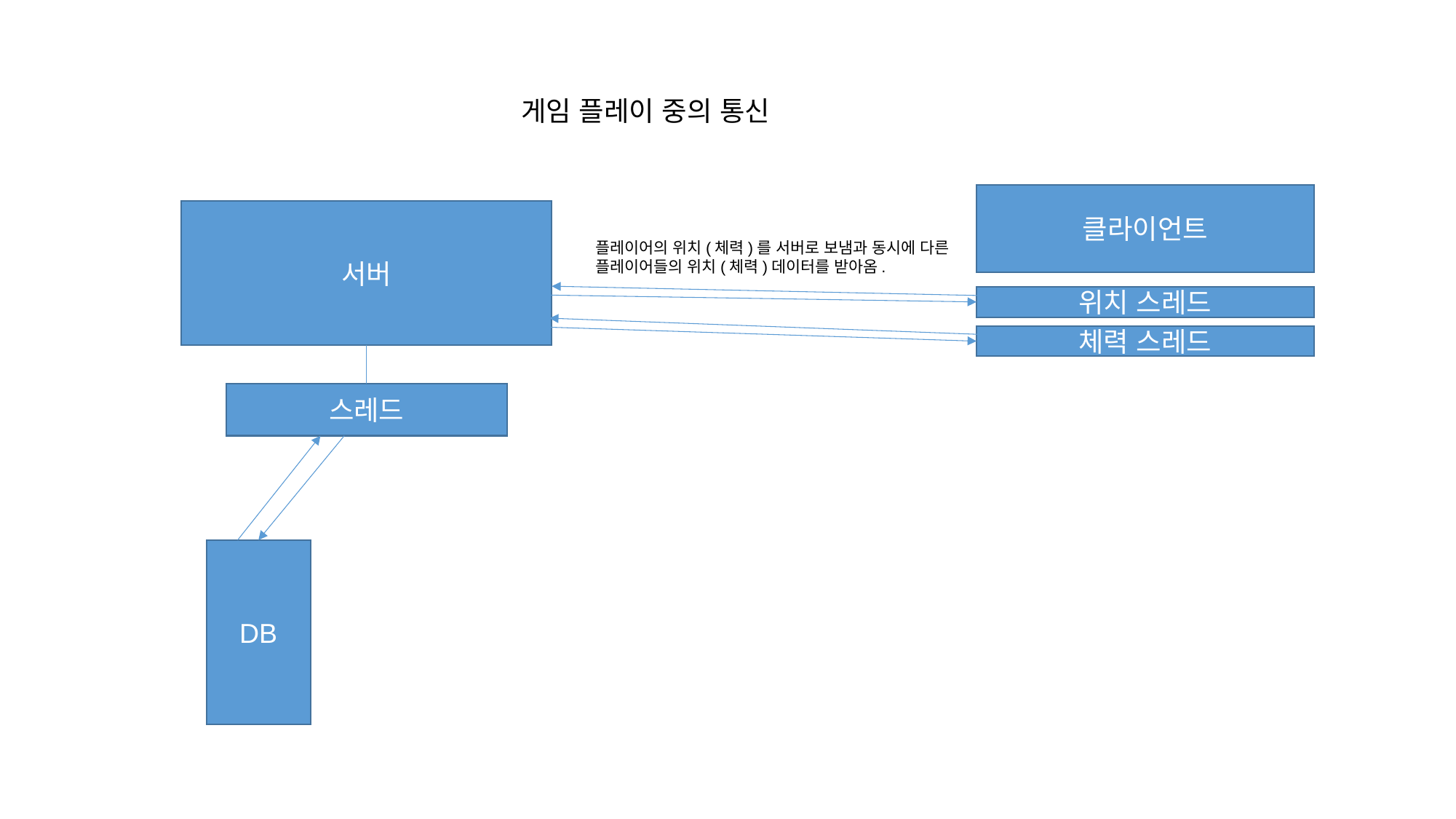

게임 플레이 중의 통신
클라이언트
서버
플레이어의 위치(체력)를 서버로 보냄과 동시에 다른 플레이어들의 위치(체력)데이터를 받아옴.
위치 스레드
체력 스레드
스레드
DB